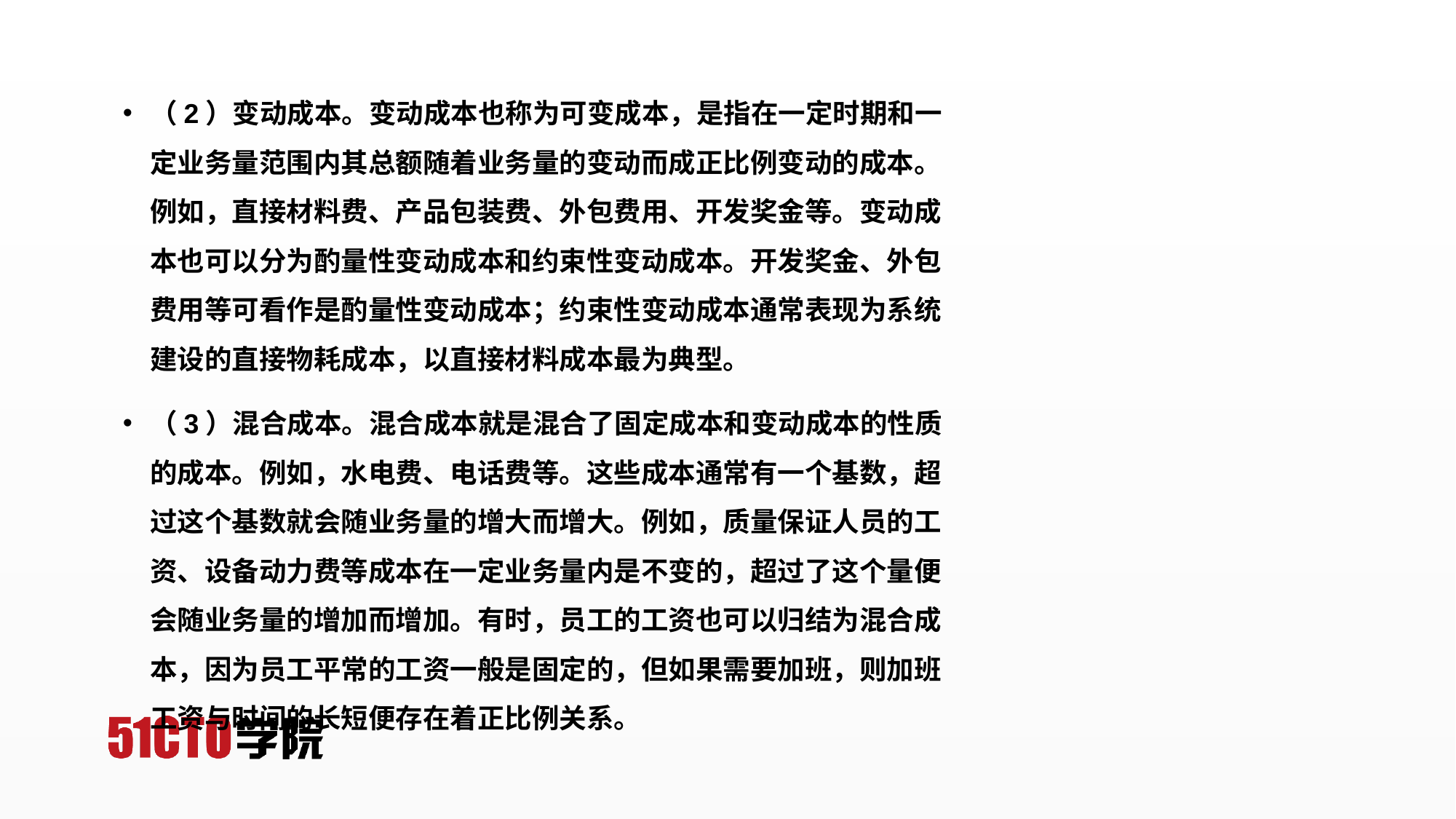

（2）变动成本。变动成本也称为可变成本，是指在一定时期和一定业务量范围内其总额随着业务量的变动而成正比例变动的成本。例如，直接材料费、产品包装费、外包费用、开发奖金等。变动成本也可以分为酌量性变动成本和约束性变动成本。开发奖金、外包费用等可看作是酌量性变动成本；约束性变动成本通常表现为系统建设的直接物耗成本，以直接材料成本最为典型。
（3）混合成本。混合成本就是混合了固定成本和变动成本的性质的成本。例如，水电费、电话费等。这些成本通常有一个基数，超过这个基数就会随业务量的增大而增大。例如，质量保证人员的工资、设备动力费等成本在一定业务量内是不变的，超过了这个量便会随业务量的增加而增加。有时，员工的工资也可以归结为混合成本，因为员工平常的工资一般是固定的，但如果需要加班，则加班工资与时间的长短便存在着正比例关系。